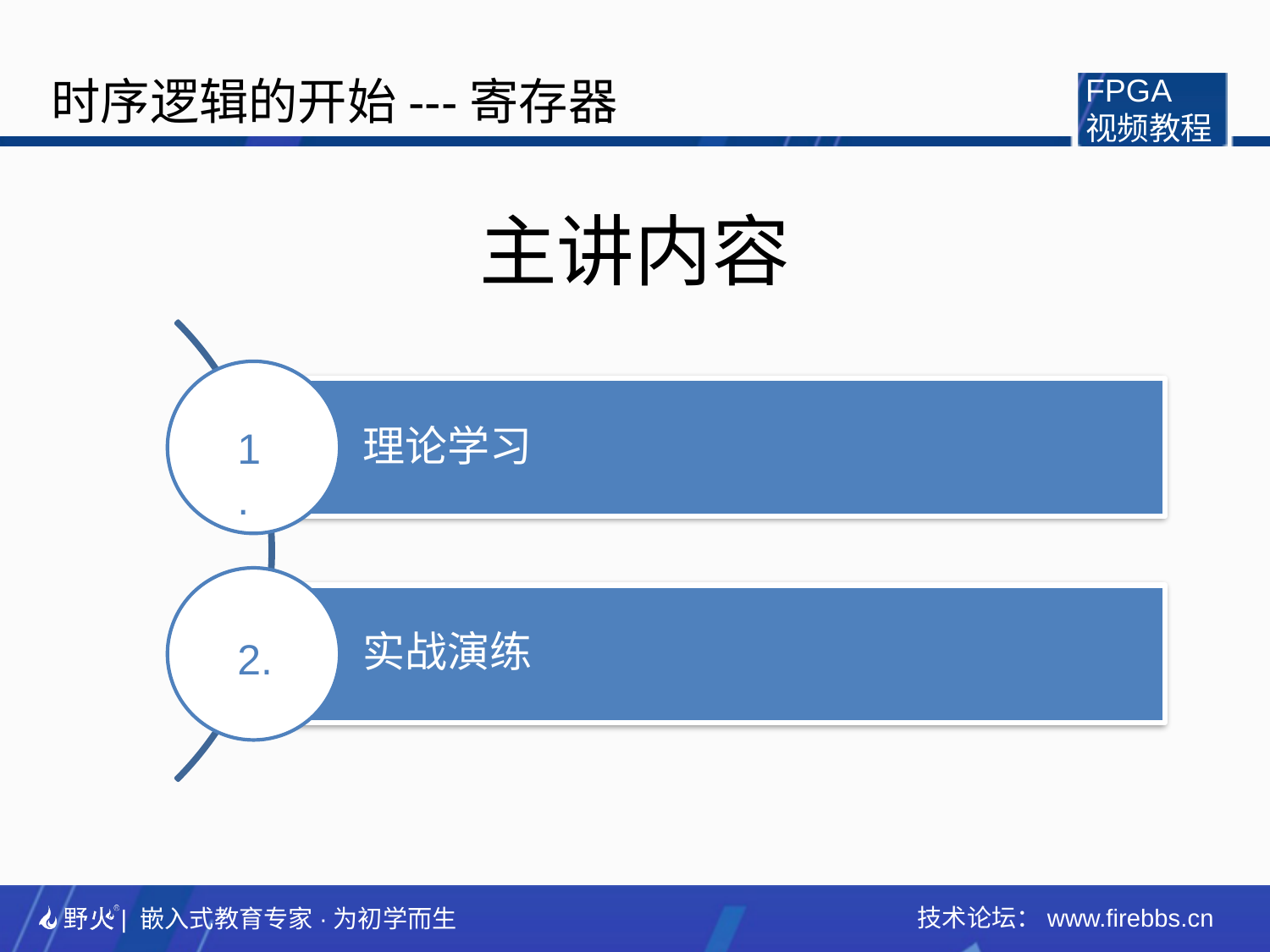

时序逻辑的开始---寄存器
FPGA
视频教程
主讲内容
理论学习
实战演练
1.
2.